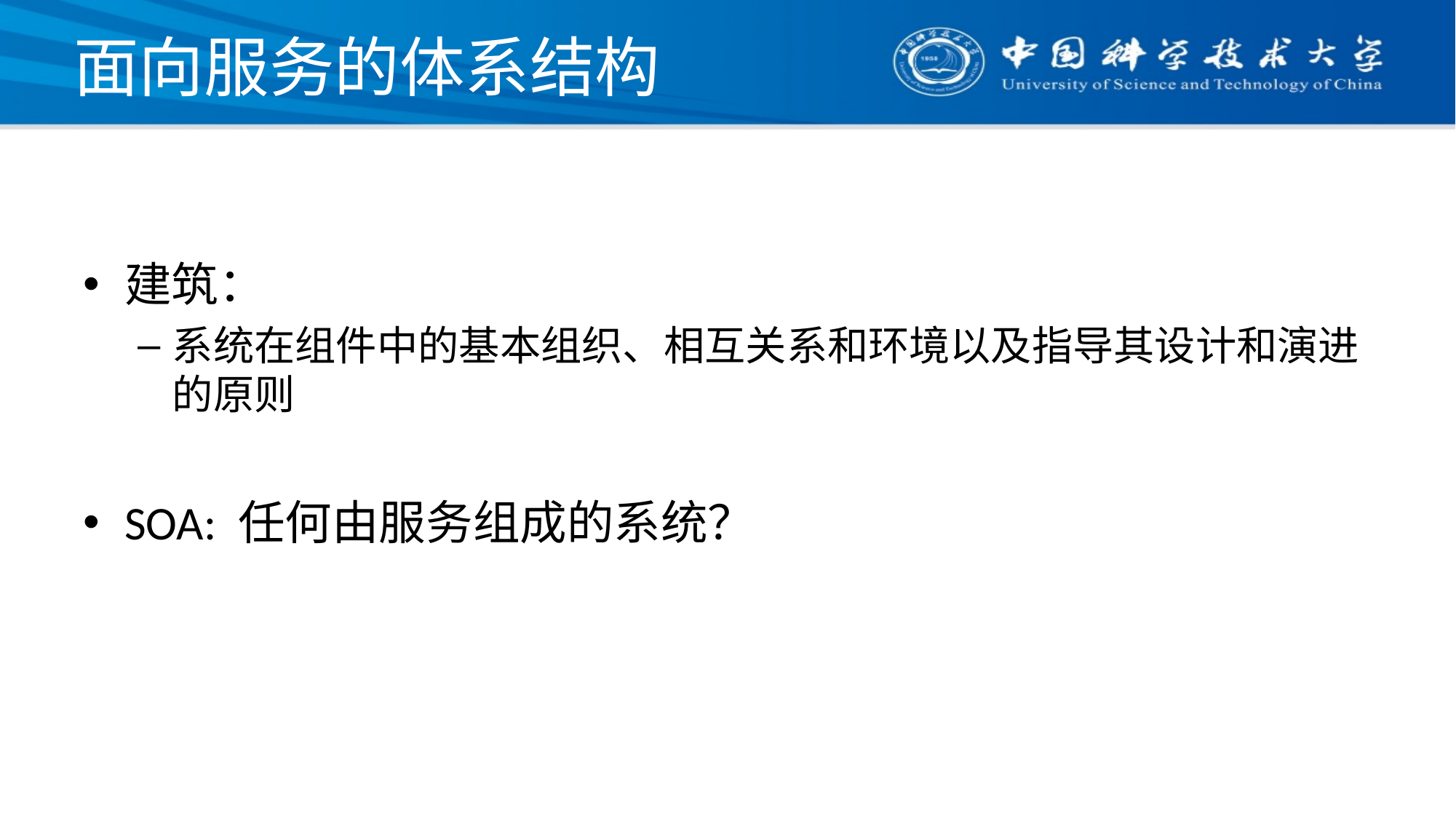

# 面向服务的体系结构

建筑：
系统在组件中的基本组织、相互关系和环境以及指导其设计和演进的原则

SOA: 任何由服务组成的系统？